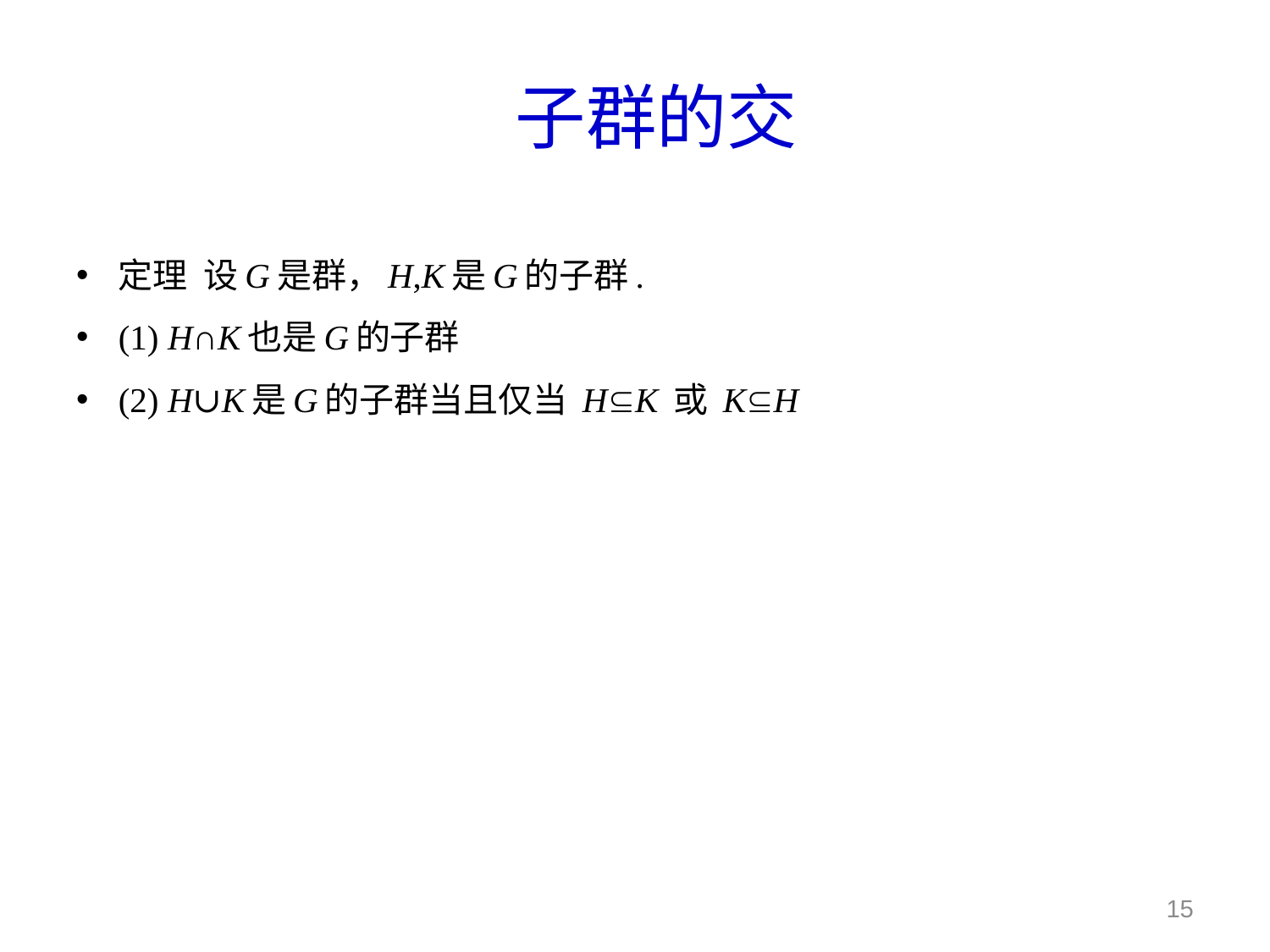

# 子群的交
定理  设G是群，H,K是G的子群.
(1) H∩K也是G的子群
(2) H∪K是G的子群当且仅当 H⊆K 或 K⊆H
15